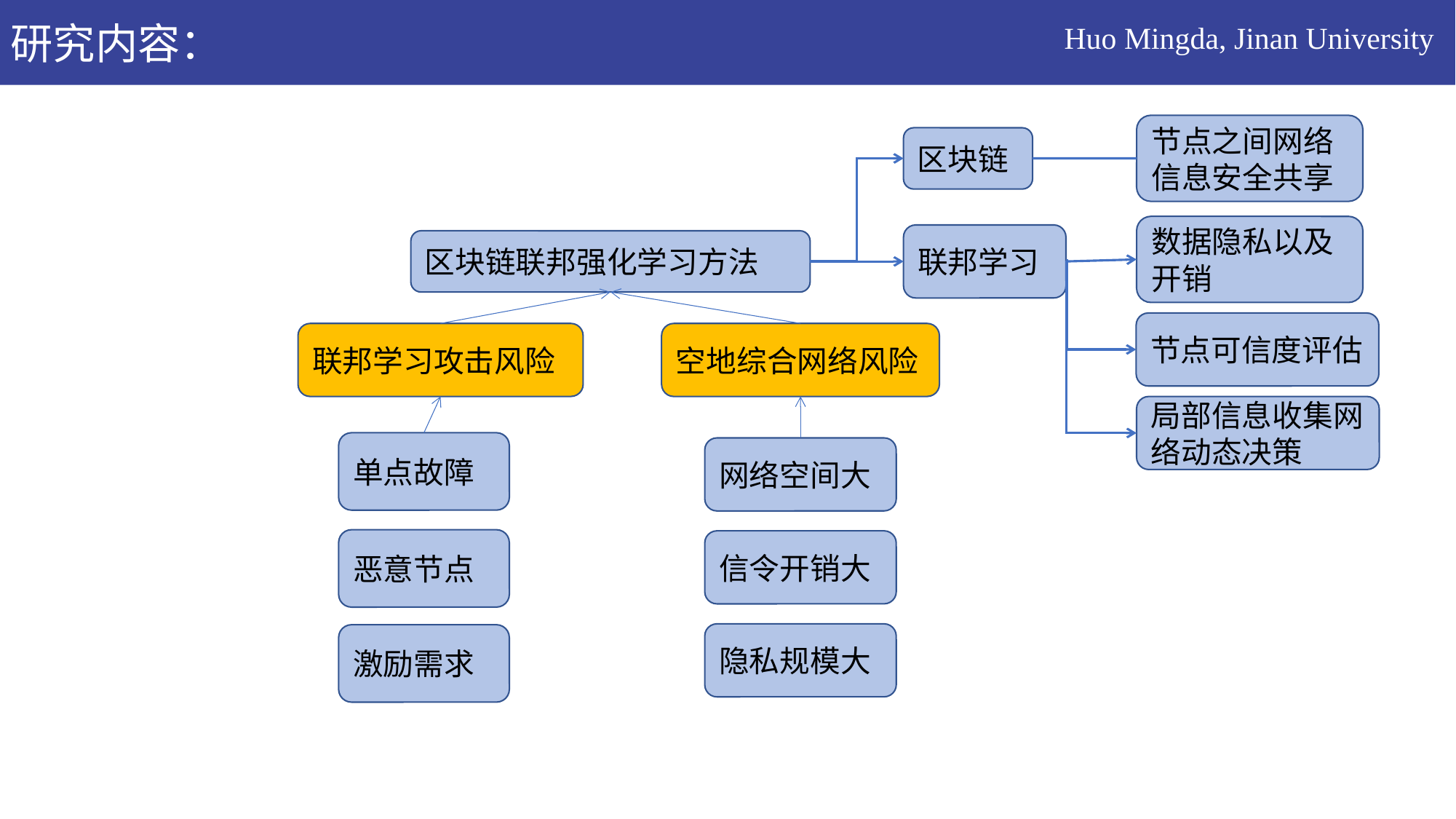

Huo Mingda, Jinan University
研究内容：
节点之间网络信息安全共享
区块链
数据隐私以及开销
联邦学习
区块链联邦强化学习方法
节点可信度评估
联邦学习攻击风险
空地综合网络风险
局部信息收集网络动态决策
单点故障
网络空间大
恶意节点
信令开销大
隐私规模大
激励需求